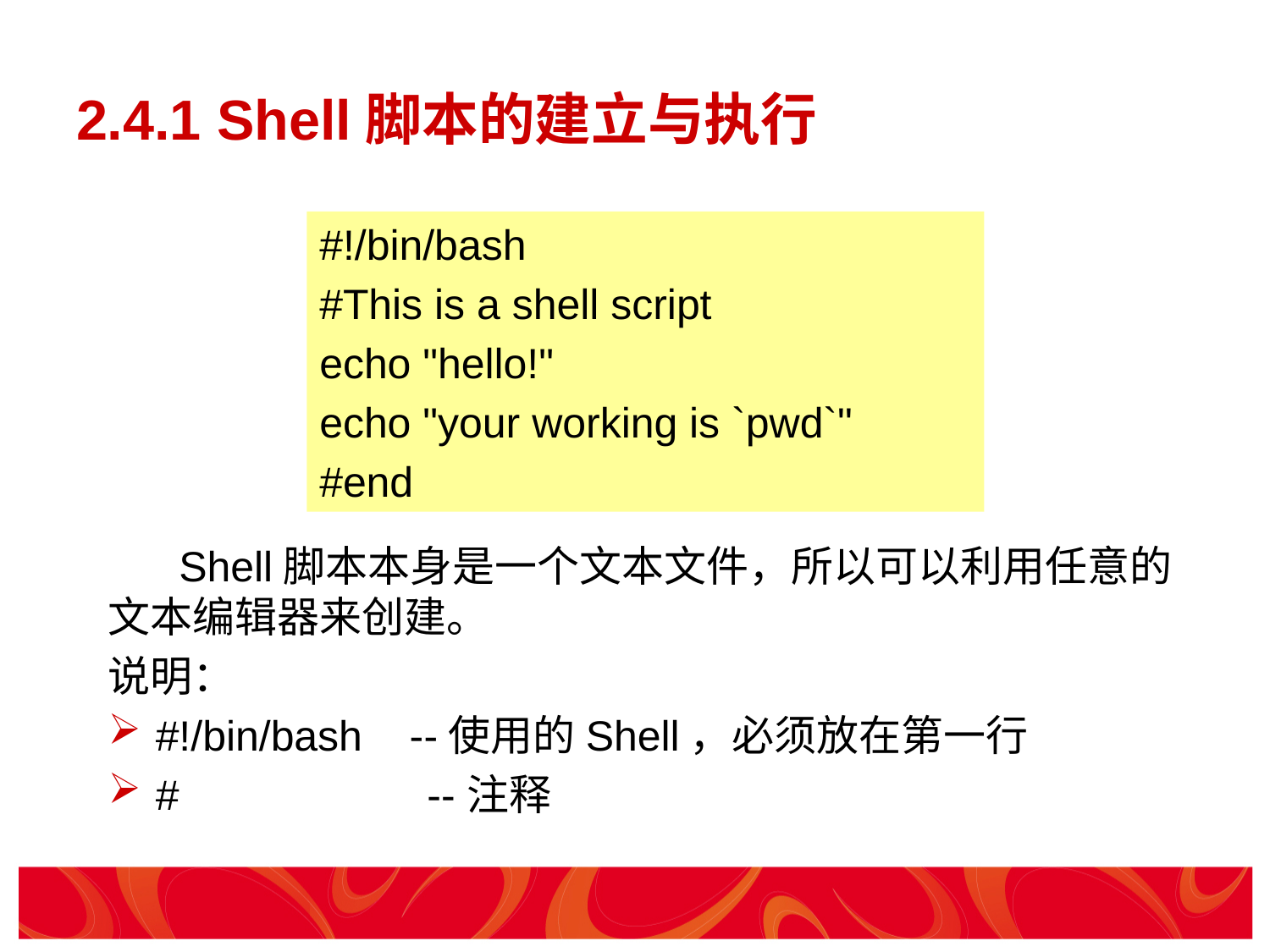

# 2.4.1 Shell脚本的建立与执行
#!/bin/bash
#This is a shell script
echo "hello!"
echo "your working is `pwd`"
#end
      Shell脚本本身是一个文本文件，所以可以利用任意的文本编辑器来创建。
说明：
#!/bin/bash    --使用的Shell，必须放在第一行
#                     --注释